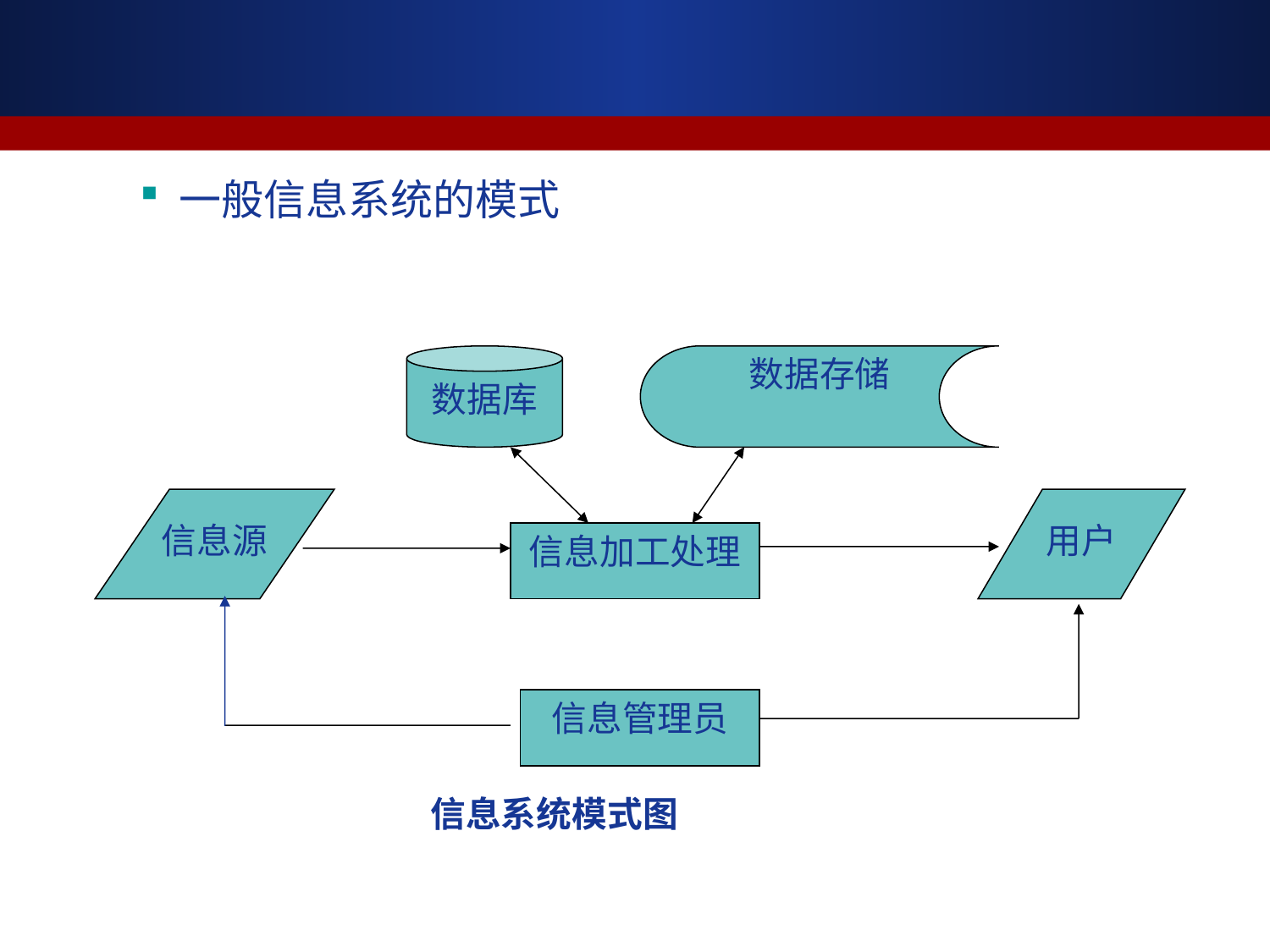

一般信息系统的模式

数据库
数据存储

信息源
用户
信息加工处理

信息管理员

 信息系统模式图